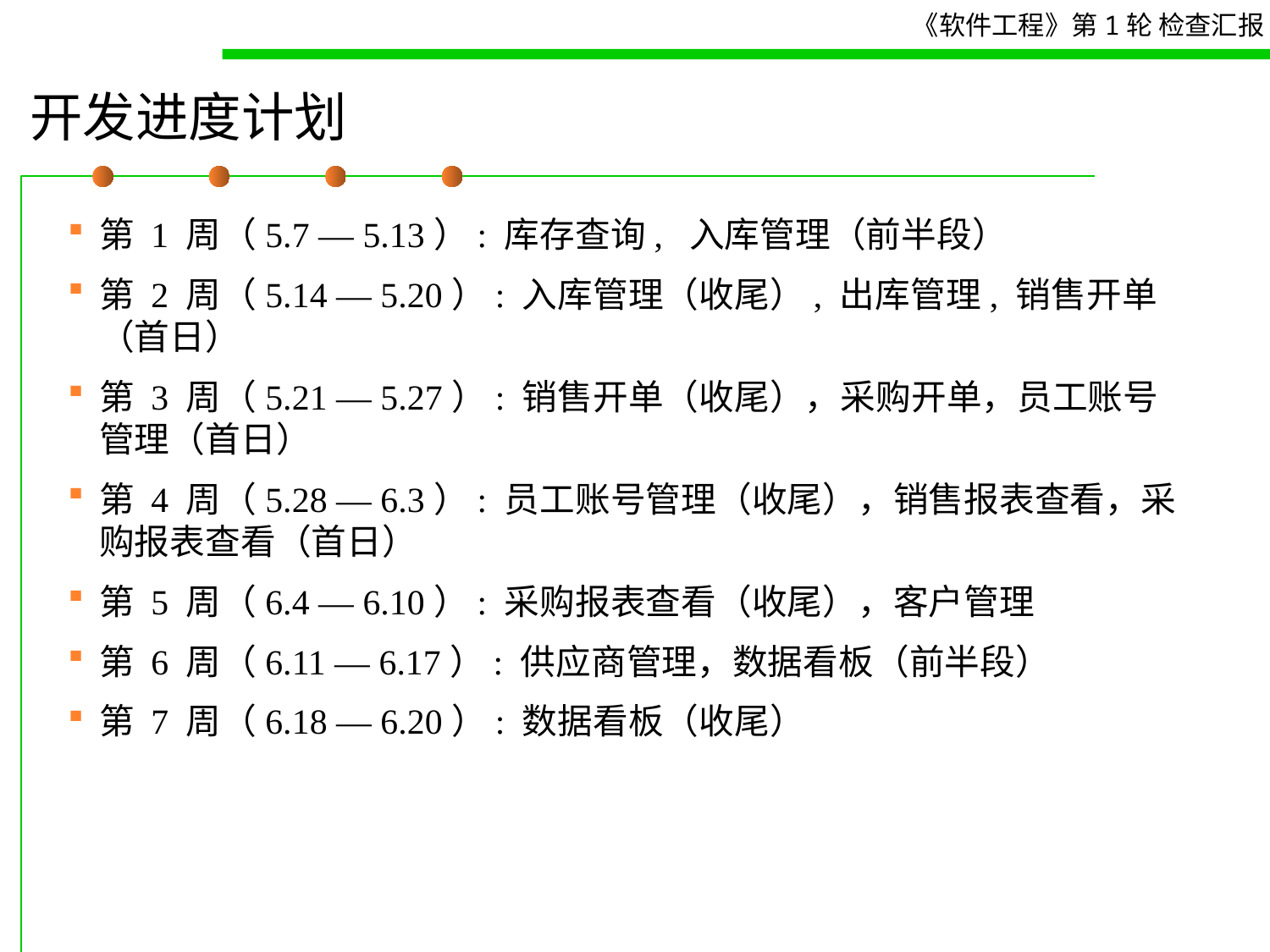

# 开发进度计划
第 1 周（5.7 — 5.13）: 库存查询,  入库管理（前半段）
第 2 周（5.14 — 5.20）: 入库管理（收尾）, 出库管理, 销售开单（首日）
第 3 周（5.21 — 5.27）: 销售开单（收尾），采购开单，员工账号管理（首日）
第 4 周（5.28 — 6.3）: 员工账号管理（收尾），销售报表查看，采购报表查看（首日）
第 5 周（6.4 — 6.10）: 采购报表查看（收尾），客户管理
第 6 周（6.11 — 6.17）: 供应商管理，数据看板（前半段）
第 7 周（6.18 — 6.20）: 数据看板（收尾）